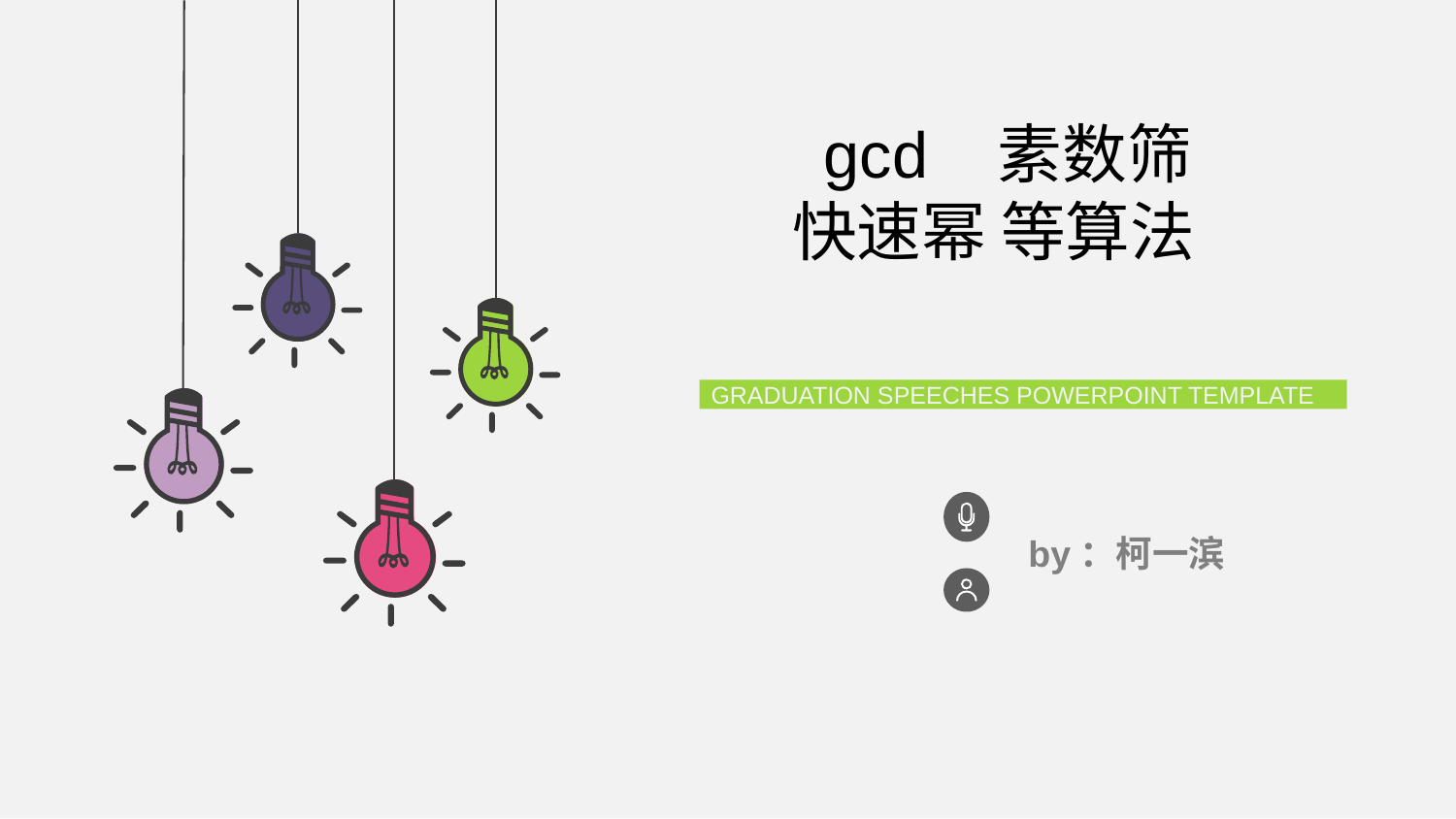

gcd   素数筛             快速幂 等算法
GRADUATION SPEECHES POWERPOINT TEMPLATE

by：柯一滨